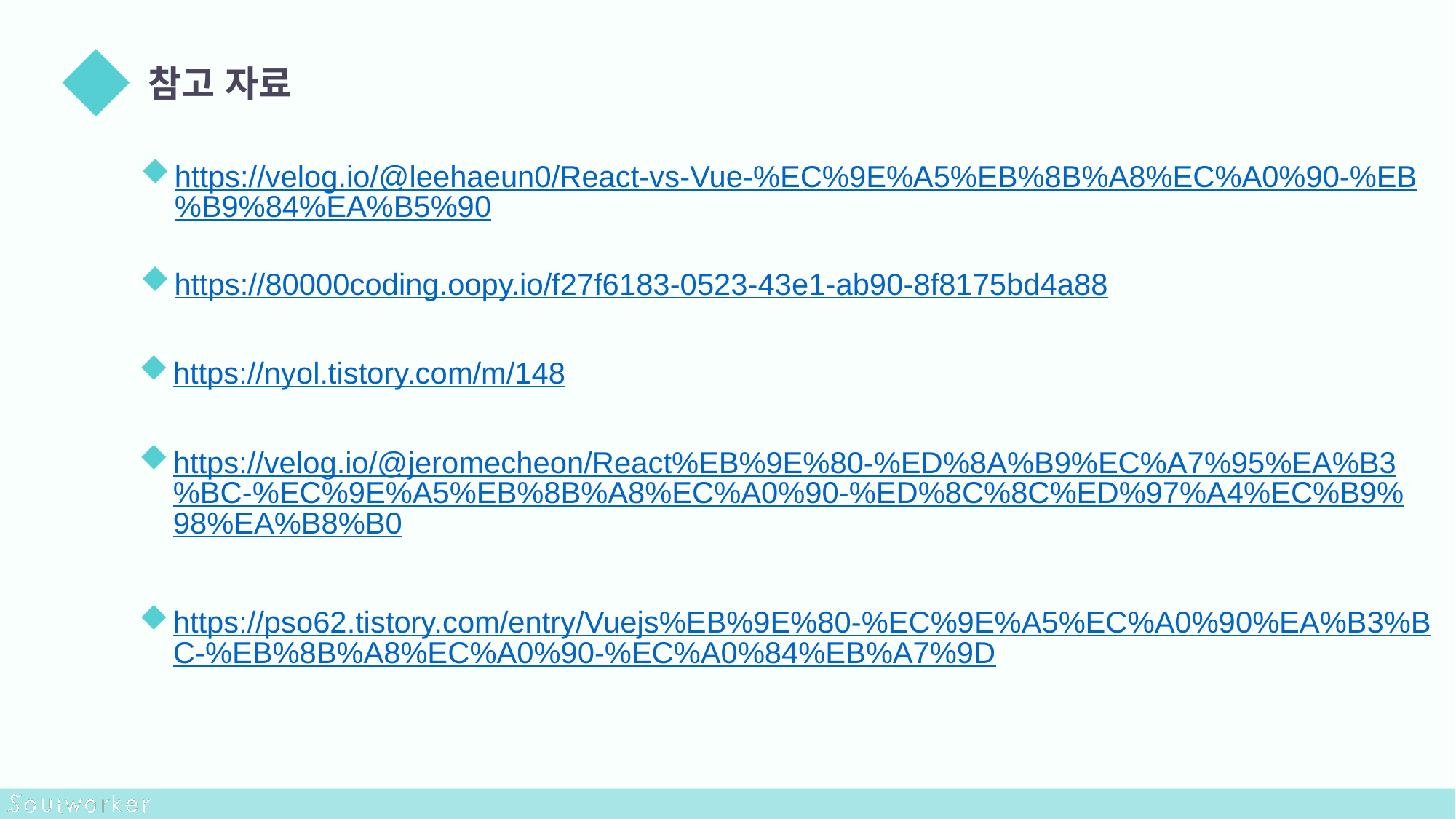

참고 자료
https://velog.io/@leehaeun0/React-vs-Vue-%EC%9E%A5%EB%8B%A8%EC%A0%90-%EB%B9%84%EA%B5%90
https://80000coding.oopy.io/f27f6183-0523-43e1-ab90-8f8175bd4a88
https://nyol.tistory.com/m/148
https://velog.io/@jeromecheon/React%EB%9E%80-%ED%8A%B9%EC%A7%95%EA%B3%BC-%EC%9E%A5%EB%8B%A8%EC%A0%90-%ED%8C%8C%ED%97%A4%EC%B9%98%EA%B8%B0
https://pso62.tistory.com/entry/Vuejs%EB%9E%80-%EC%9E%A5%EC%A0%90%EA%B3%BC-%EB%8B%A8%EC%A0%90-%EC%A0%84%EB%A7%9D